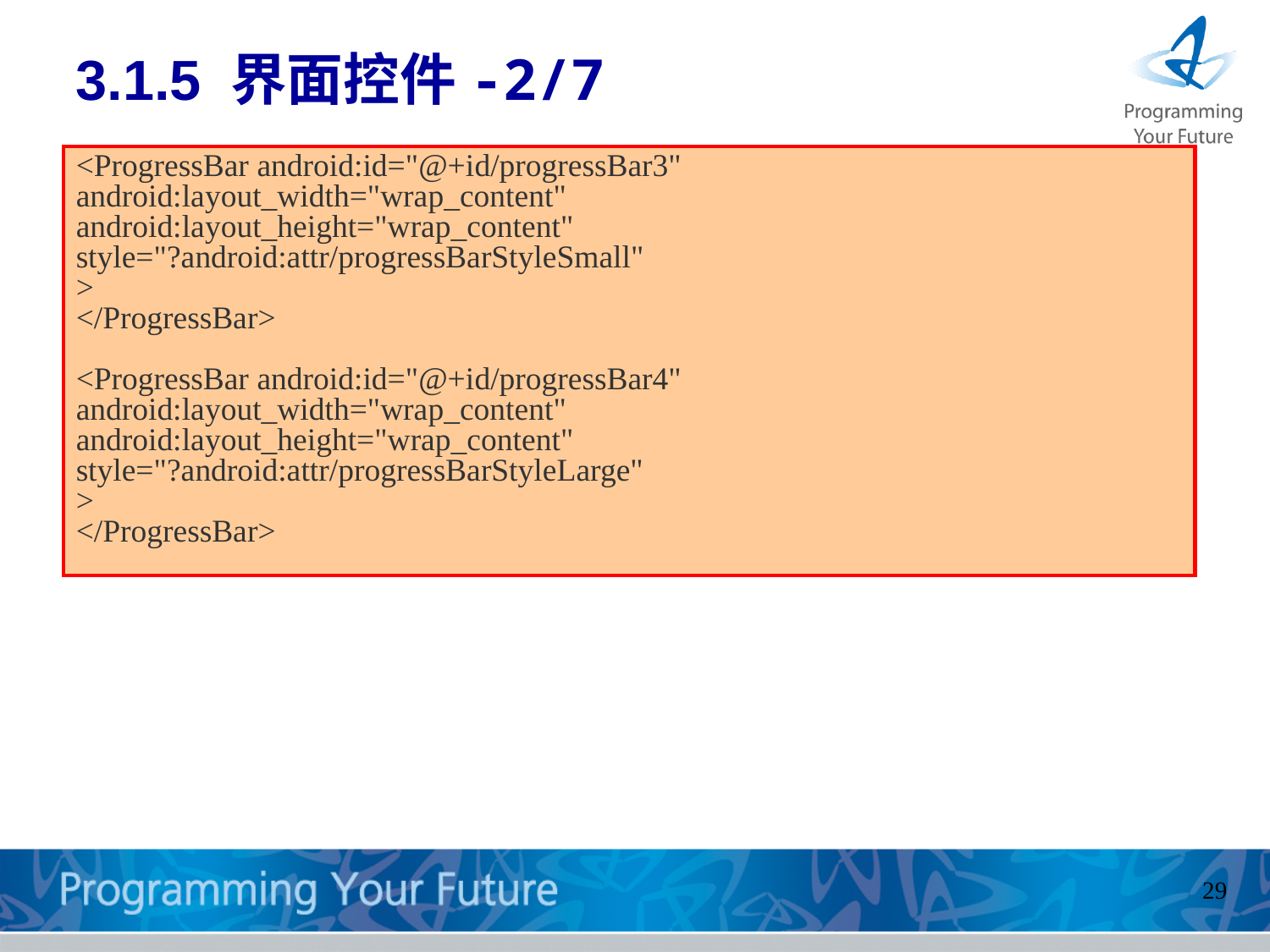

3.1.5 界面控件-2/7

<ProgressBar android:id="@+id/progressBar3"
android:layout_width="wrap_content"
android:layout_height="wrap_content"
style="?android:attr/progressBarStyleSmall"
>
</ProgressBar>

<ProgressBar android:id="@+id/progressBar4"
android:layout_width="wrap_content"
android:layout_height="wrap_content"
style="?android:attr/progressBarStyleLarge"
>
</ProgressBar>